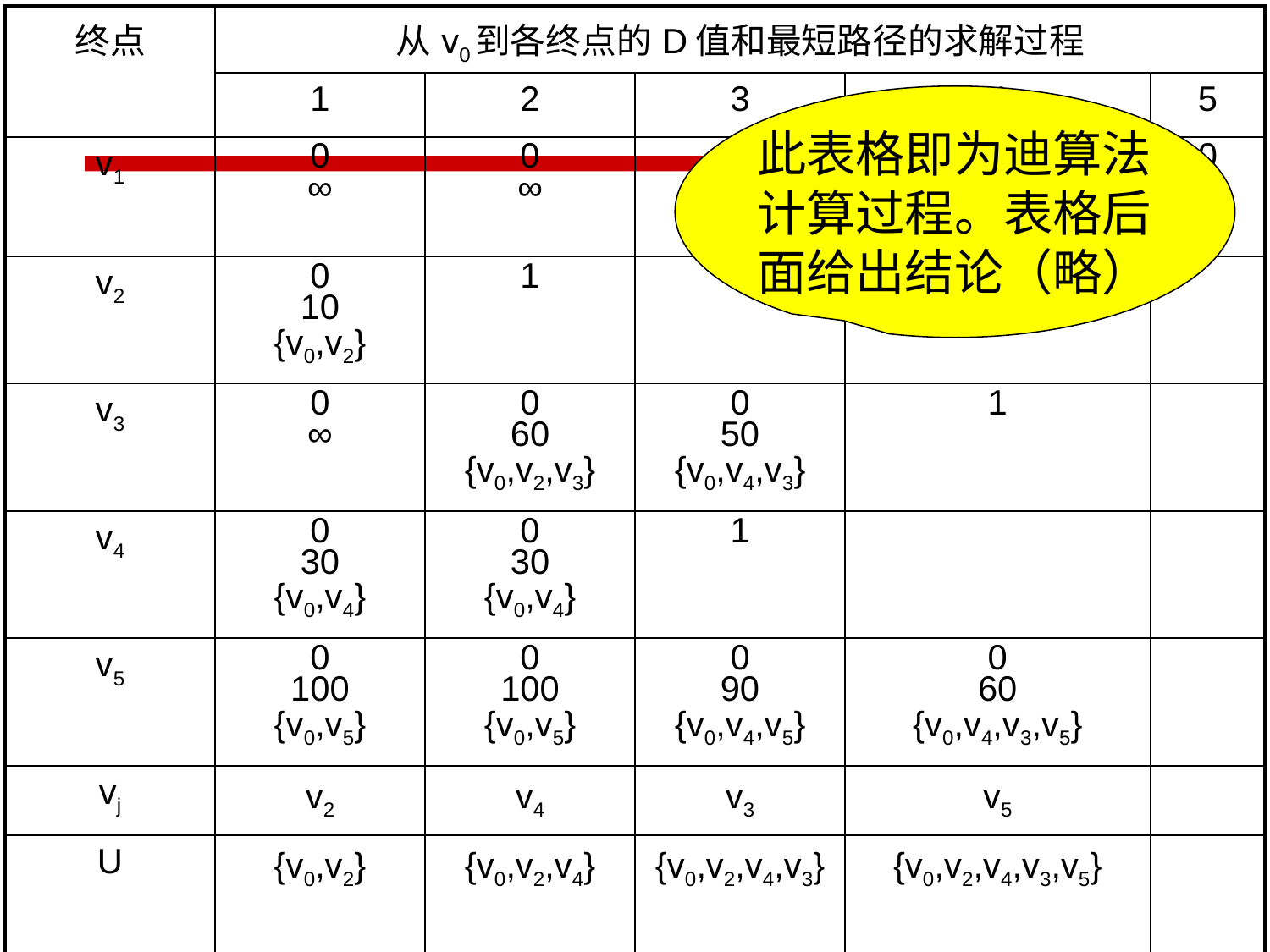

| 终点 | 从v0到各终点的D值和最短路径的求解过程 |  |  |  |  |
| --- | --- | --- | --- | --- | --- |
|  | 1 | 2 | 3 | 4 | 5 |
| v1 | 0 ∞ | 0 ∞ | 0 ∞ | 0 ∞ | 0 ∞ 无 |
| v2 | 0 10 {v0,v2} | 1 |  |  |  |
| v3 | 0 ∞ | 0 60 {v0,v2,v3} | 0 50 {v0,v4,v3} | 1 |  |
| v4 | 0 30 {v0,v4} | 0 30 {v0,v4} | 1 |  |  |
| v5 | 0 100 {v0,v5} | 0 100 {v0,v5} | 0 90 {v0,v4,v5} | 0 60 {v0,v4,v3,v5} |  |
| vj | v2 | v4 | v3 | v5 |  |
| U | {v0,v2} | {v0,v2,v4} | {v0,v2,v4,v3} | {v0,v2,v4,v3,v5} |  |
此表格即为迪算法计算过程。表格后面给出结论（略）